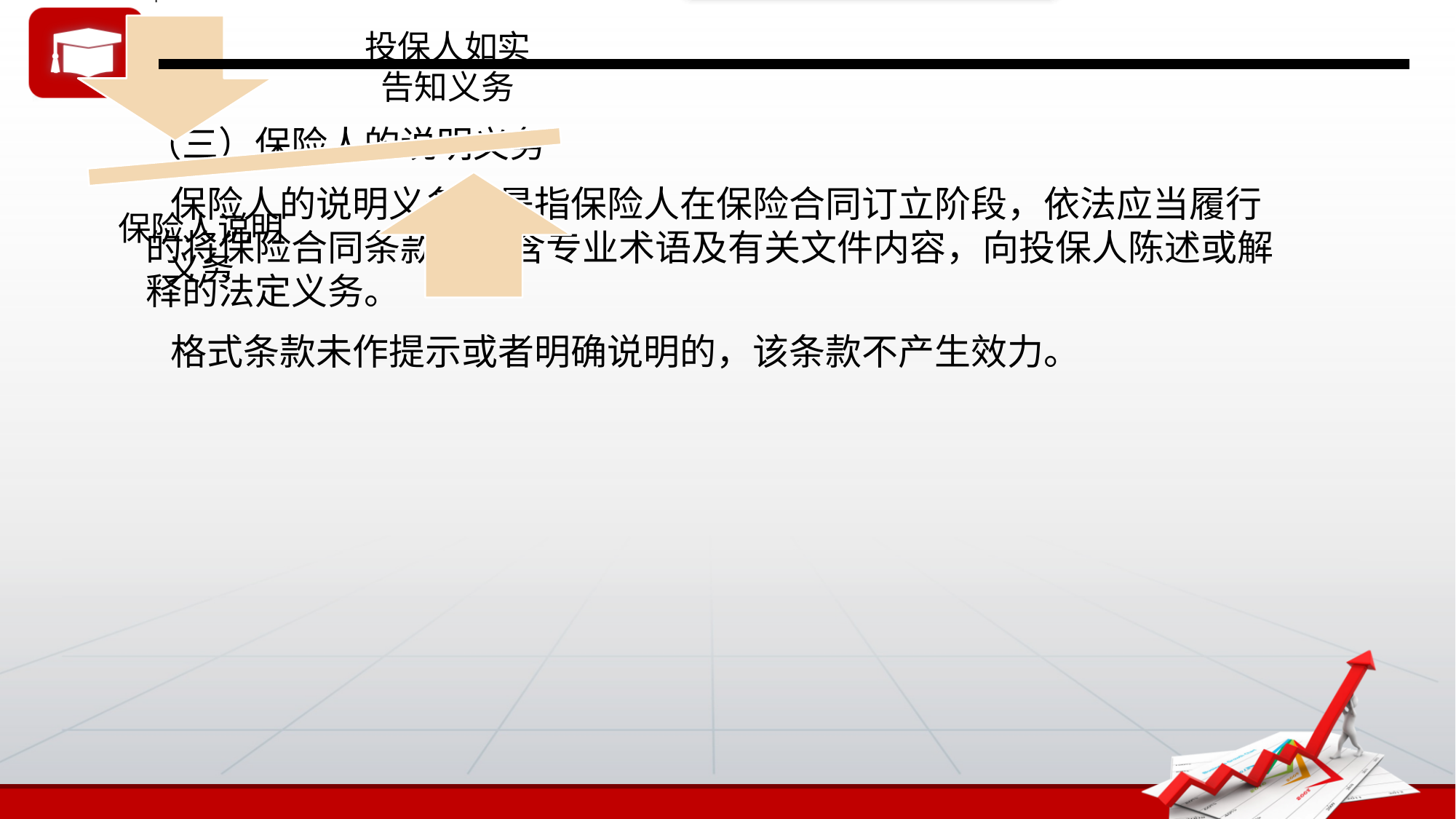

（三）保险人的说明义务
  保险人的说明义务，是指保险人在保险合同订立阶段，依法应当履行的将保险合同条款、所含专业术语及有关文件内容，向投保人陈述或解释的法定义务。
  格式条款未作提示或者明确说明的，该条款不产生效力。

投保人如实告知义务
保险人说明义务